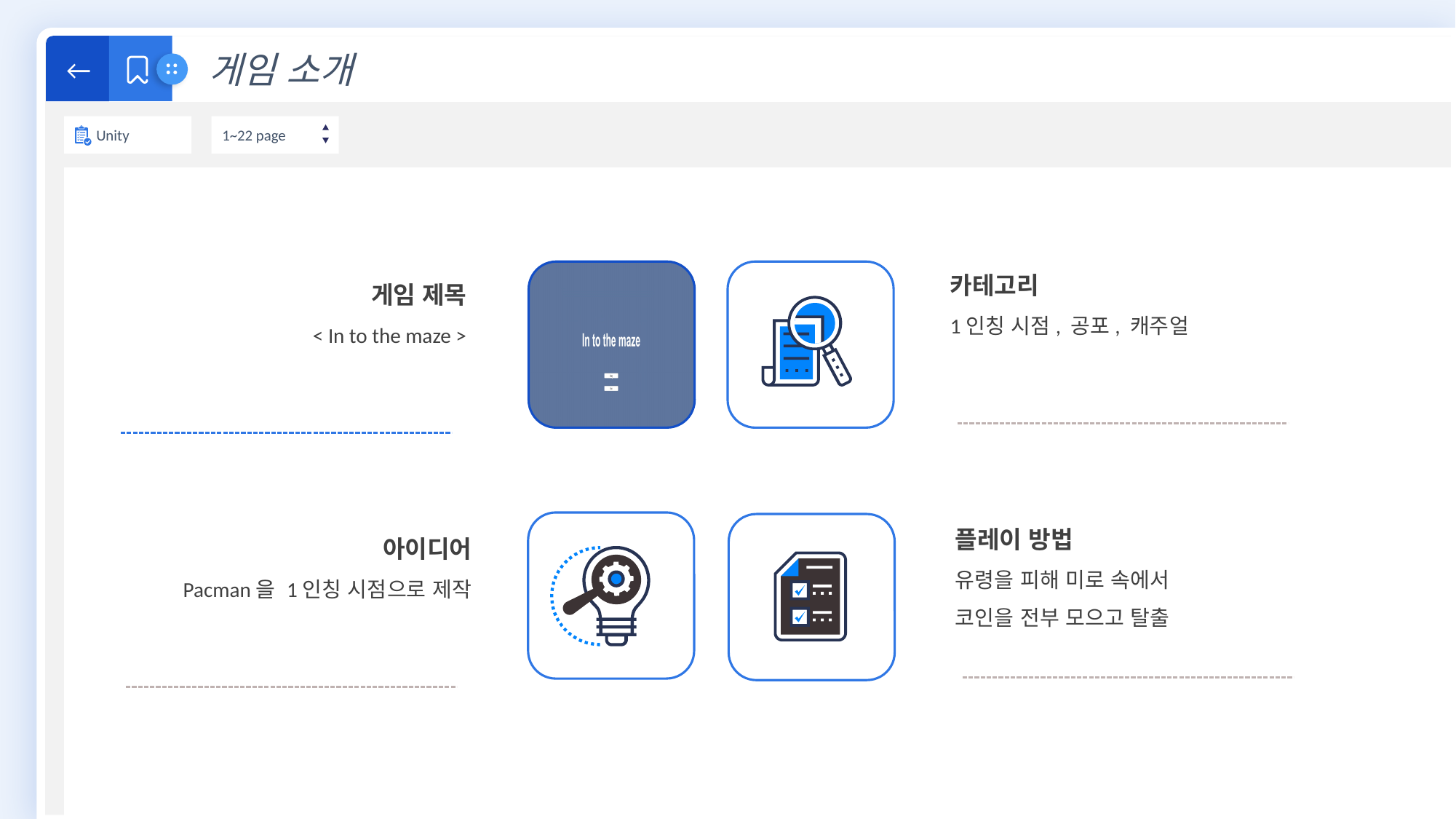

←

게임 소개
Unity
1~22 page

카테고리
1인칭 시점, 공포, 캐주얼
게임 제목
< In to the maze >

플레이 방법
유령을 피해 미로 속에서
코인을 전부 모으고 탈출

아이디어
Pacman을 1인칭 시점으로 제작